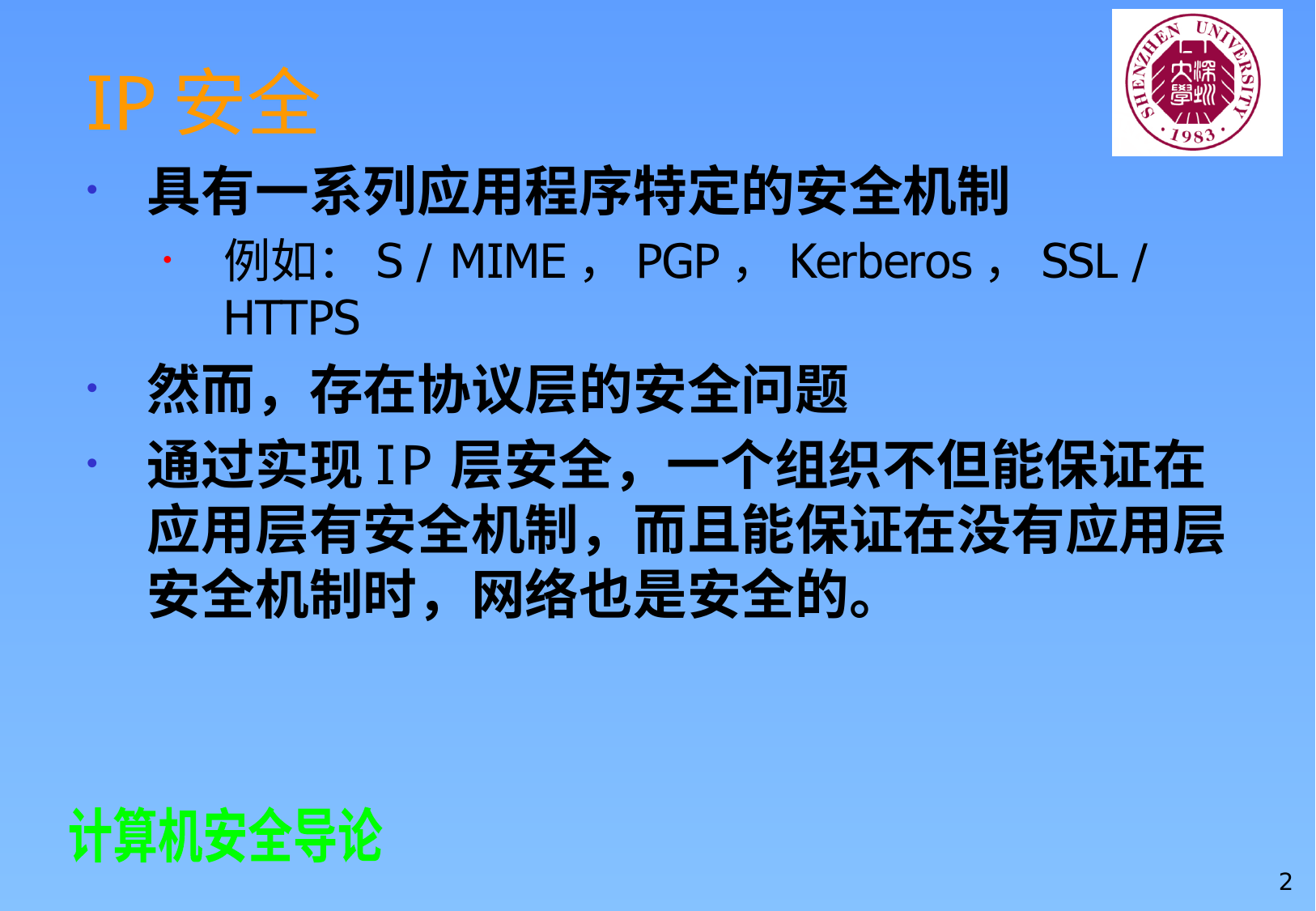

# IP安全
具有一系列应用程序特定的安全机制
例如：S / MIME，PGP，Kerberos，SSL / HTTPS
然而，存在协议层的安全问题
通过实现IP层安全，一个组织不但能保证在应用层有安全机制，而且能保证在没有应用层安全机制时，网络也是安全的。
2